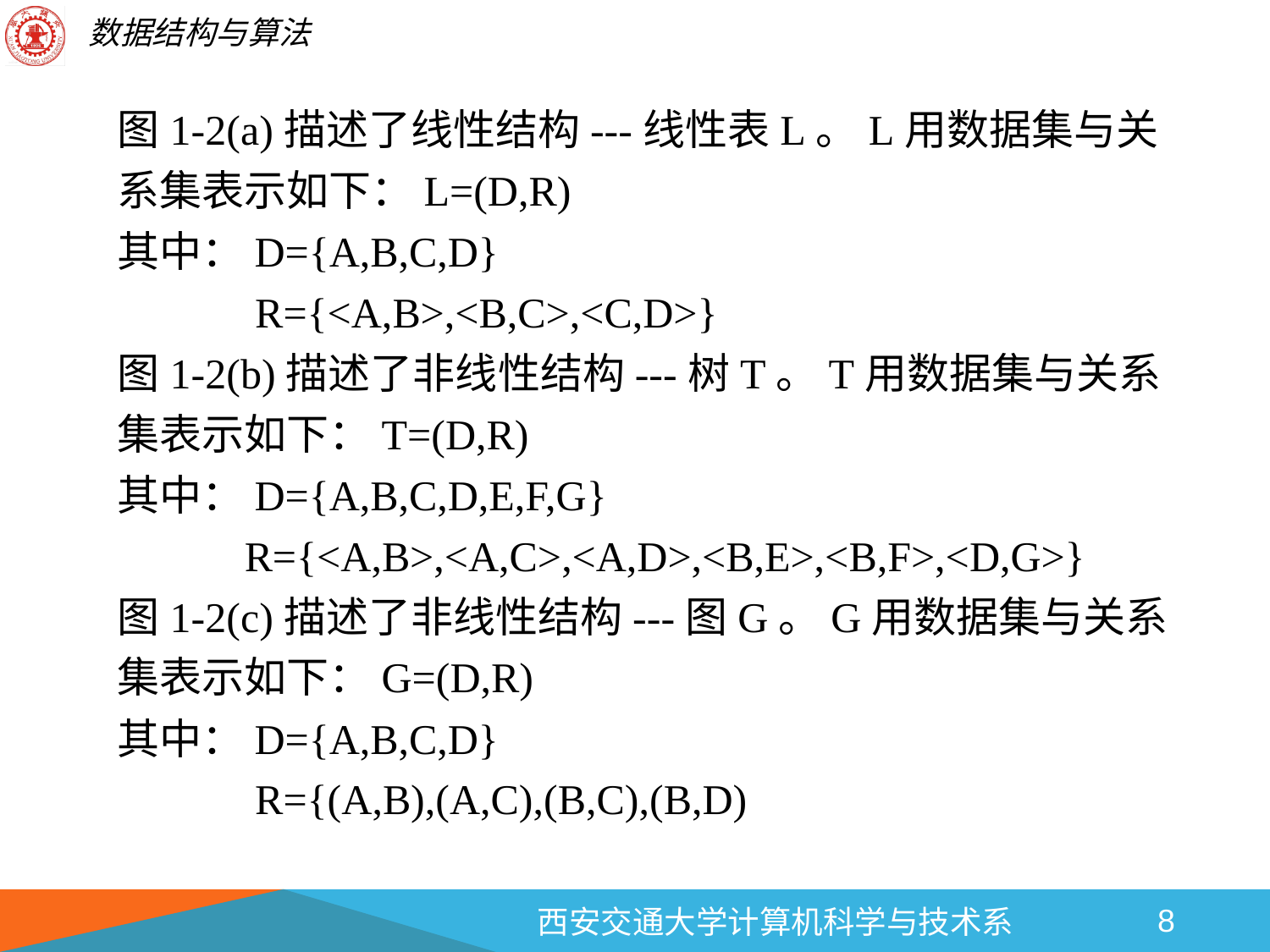

图1-2(a)描述了线性结构---线性表L。L用数据集与关系集表示如下：L=(D,R)
其中：D={A,B,C,D}
	 R={<A,B>,<B,C>,<C,D>}
图1-2(b)描述了非线性结构---树T。T用数据集与关系集表示如下：T=(D,R)
其中：D={A,B,C,D,E,F,G}
	R={<A,B>,<A,C>,<A,D>,<B,E>,<B,F>,<D,G>}
图1-2(c)描述了非线性结构---图G。G用数据集与关系集表示如下：G=(D,R)
其中：D={A,B,C,D}
	 R={(A,B),(A,C),(B,C),(B,D)